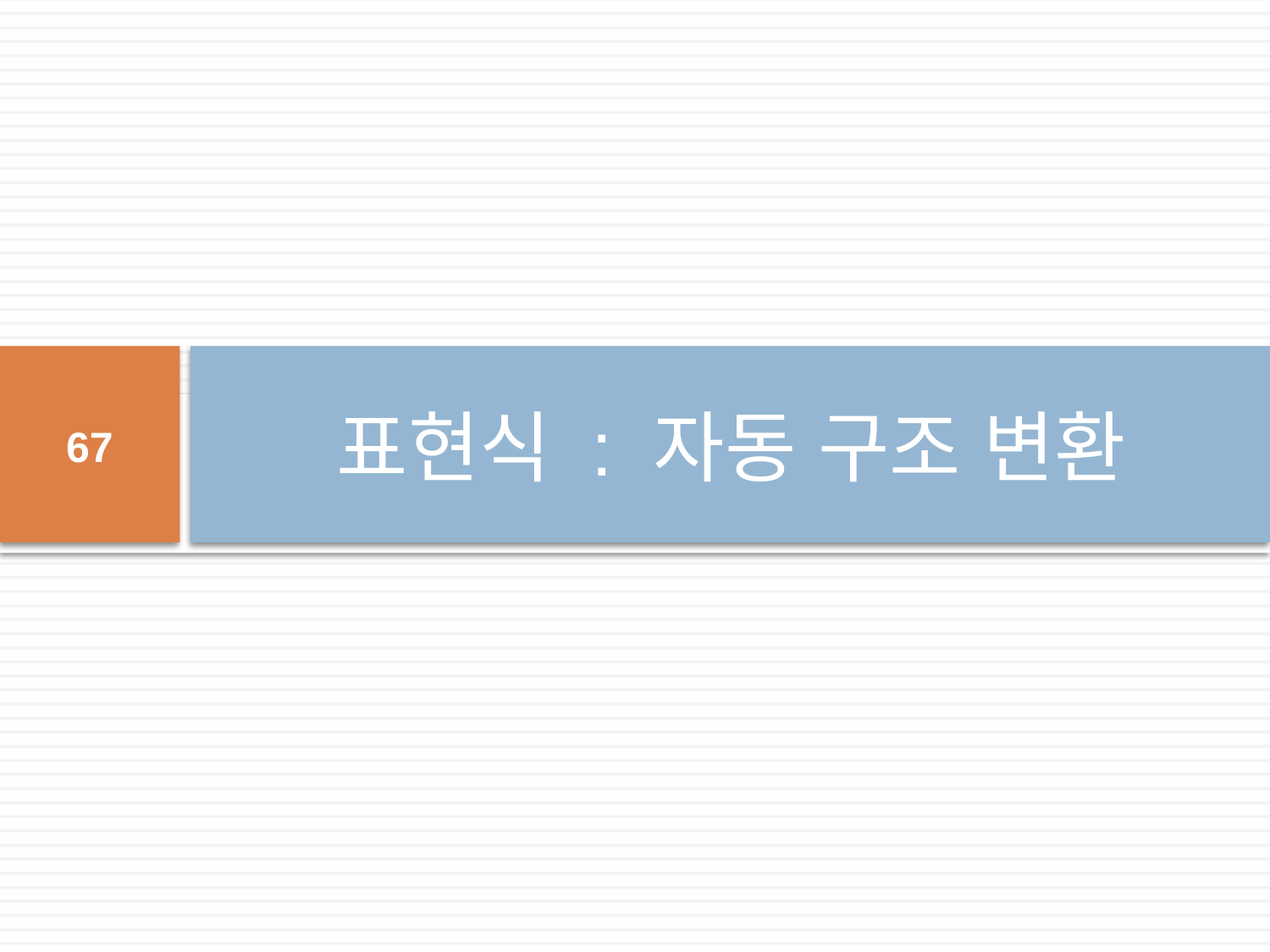

# 표현식 : 자동 구조 변환
67